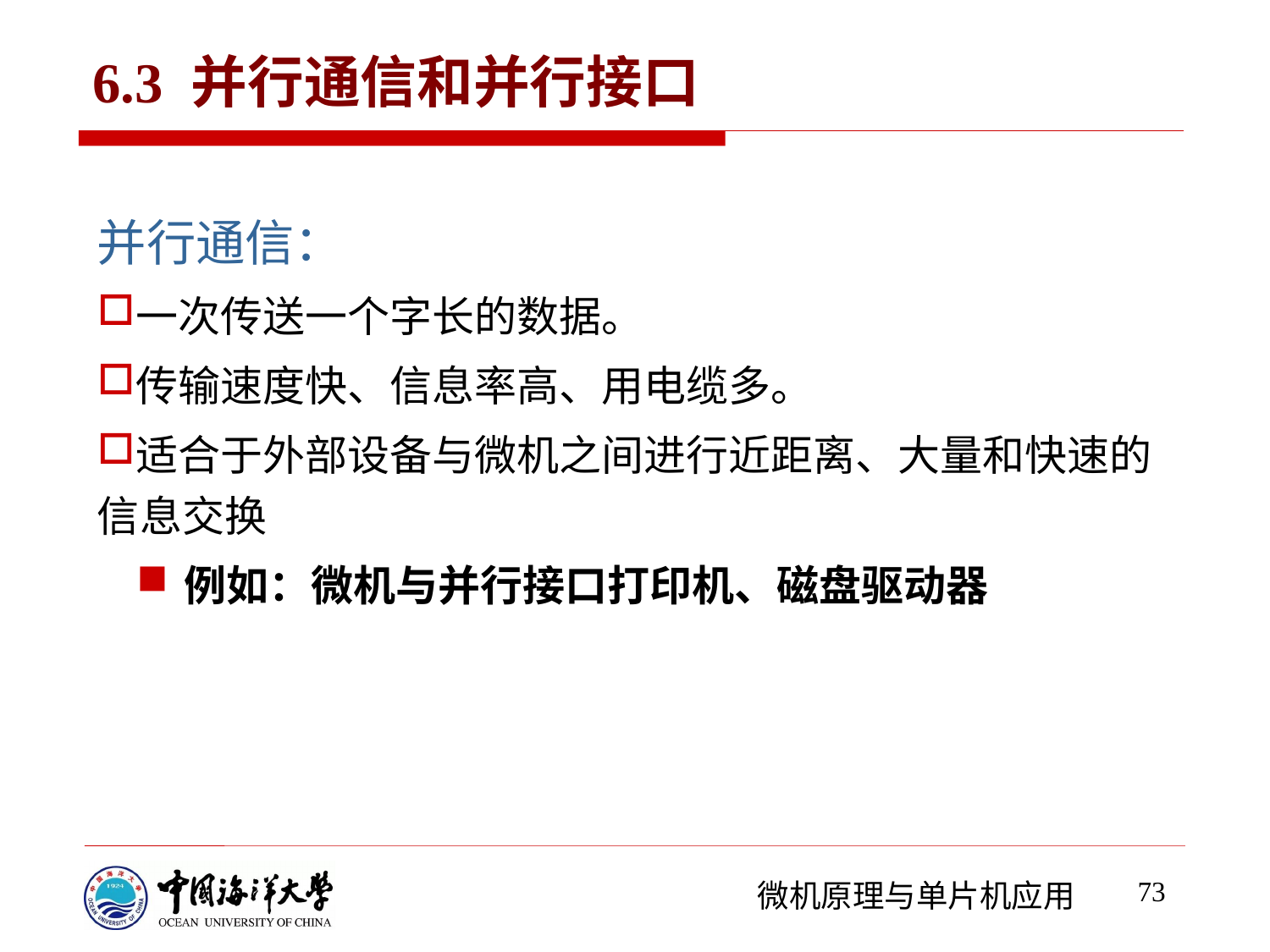

# 6.3 并行通信和并行接口
并行通信：
一次传送一个字长的数据。
传输速度快、信息率高、用电缆多。
适合于外部设备与微机之间进行近距离、大量和快速的信息交换
例如：微机与并行接口打印机、磁盘驱动器

73